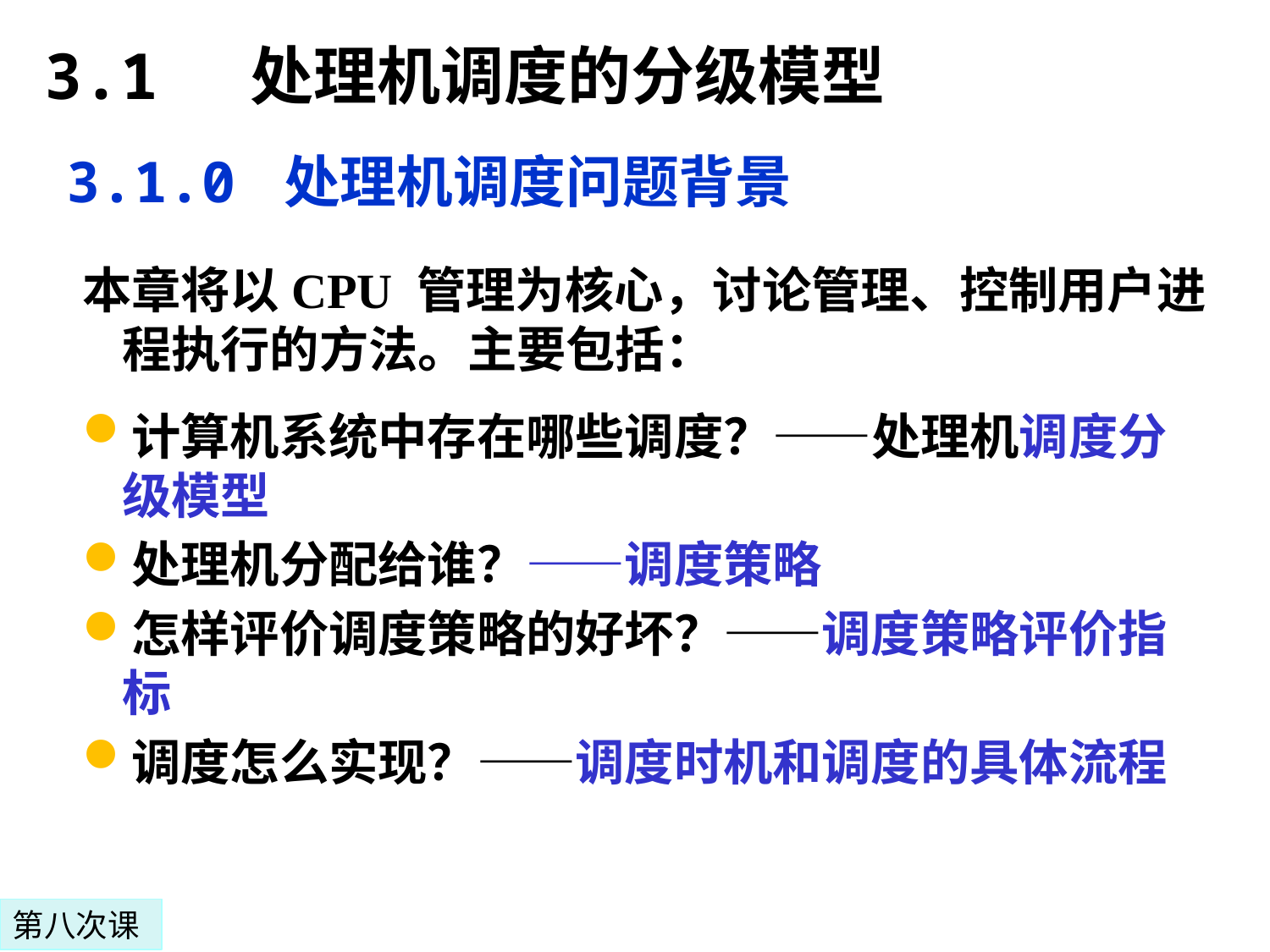

# 3.1  处理机调度的分级模型
3.1.0 处理机调度问题背景
本章将以CPU 管理为核心，讨论管理、控制用户进程执行的方法。主要包括：
计算机系统中存在哪些调度？——处理机调度分级模型
处理机分配给谁？——调度策略
怎样评价调度策略的好坏？——调度策略评价指标
调度怎么实现？——调度时机和调度的具体流程
第八次课